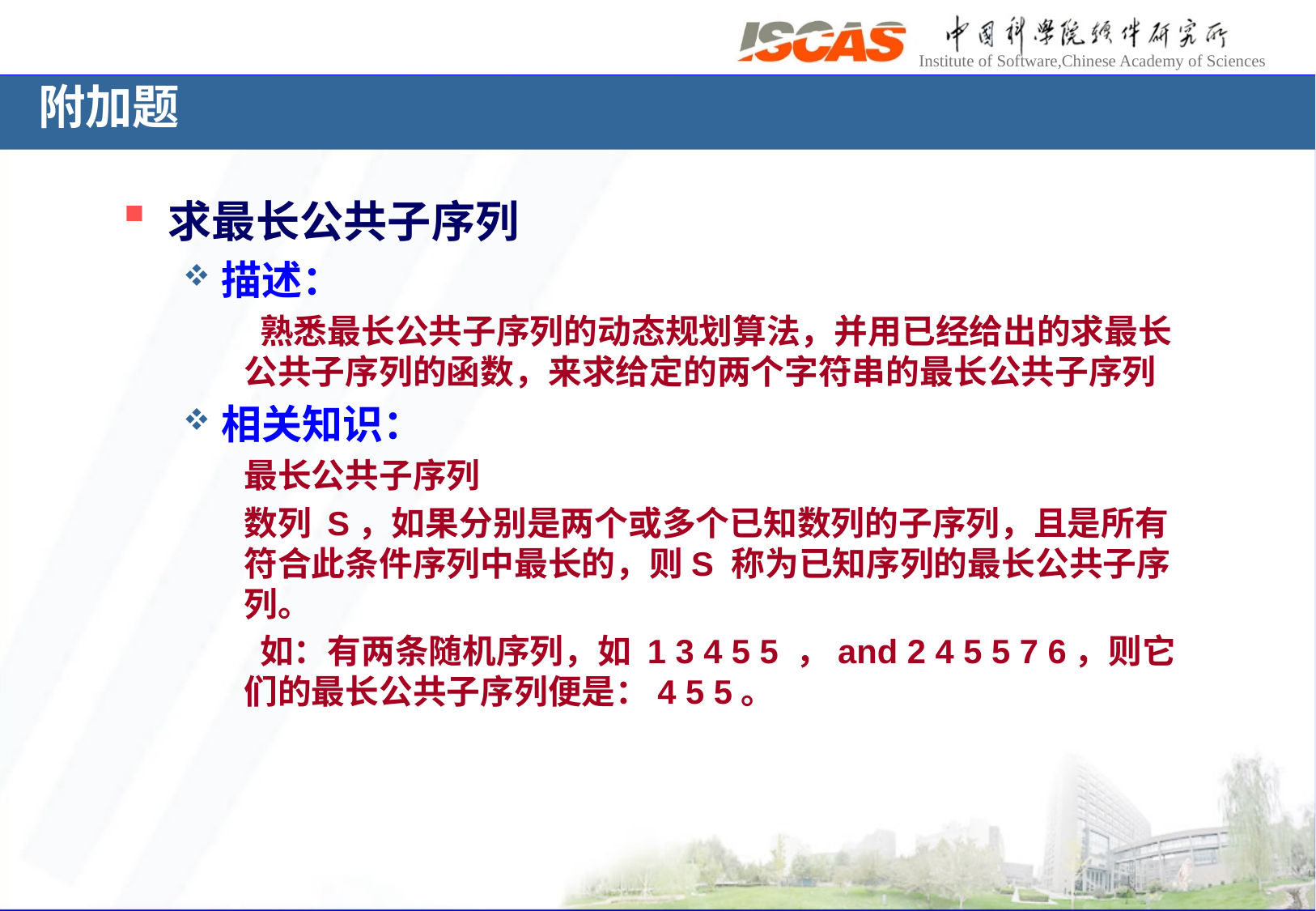

附加题
求最长公共子序列
描述：
 熟悉最长公共子序列的动态规划算法，并用已经给出的求最长公共子序列的函数，来求给定的两个字符串的最长公共子序列
相关知识：
最长公共子序列
数列 S，如果分别是两个或多个已知数列的子序列，且是所有符合此条件序列中最长的，则S 称为已知序列的最长公共子序列。
 如：有两条随机序列，如 1 3 4 5 5 ，and 2 4 5 5 7 6，则它们的最长公共子序列便是：4 5 5。